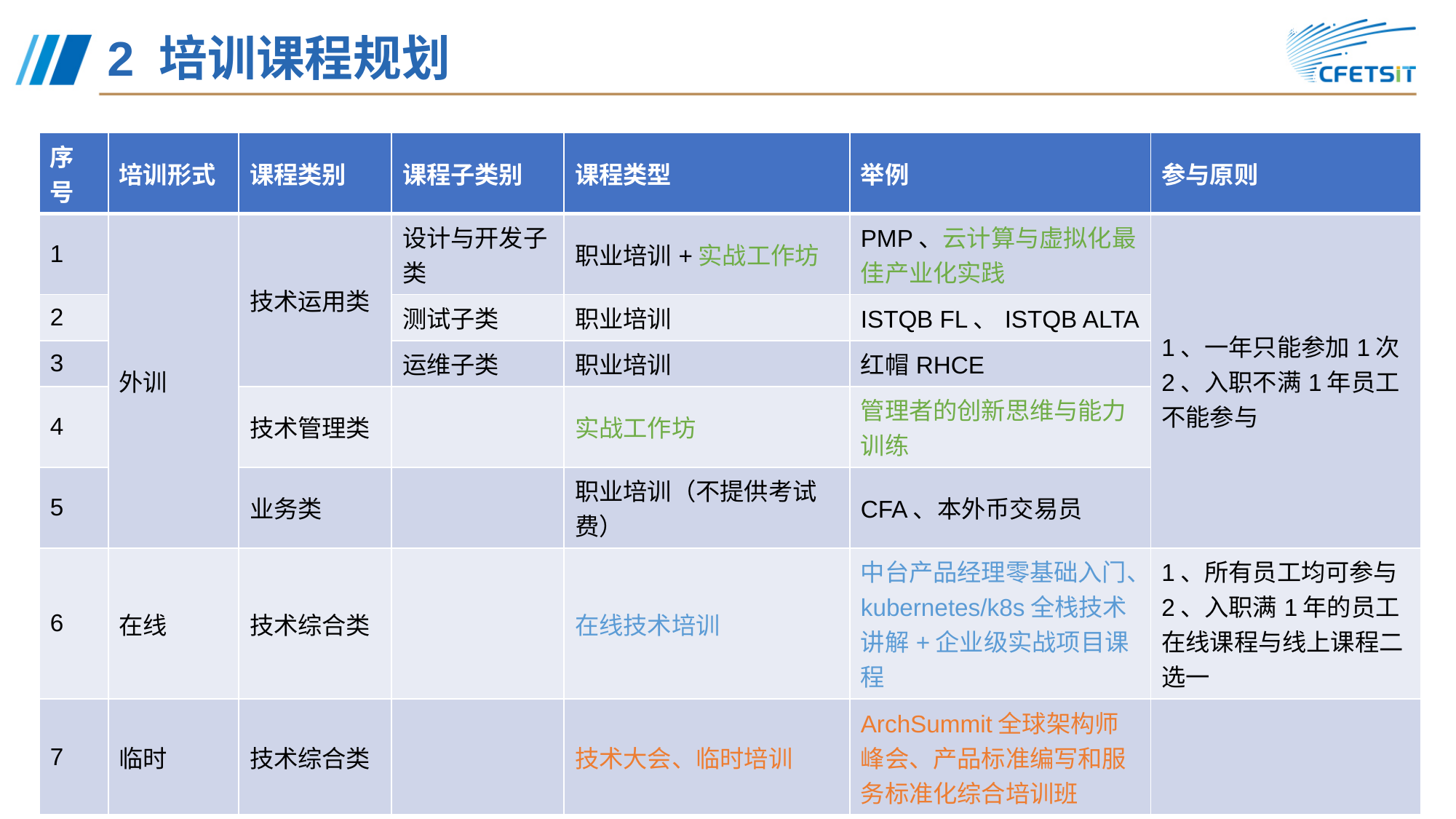

# 2 培训课程规划
| 序号 | 培训形式 | 课程类别 | 课程子类别 | 课程类型 | 举例 | 参与原则 |
| --- | --- | --- | --- | --- | --- | --- |
| 1 | 外训 | 技术运用类 | 设计与开发子类 | 职业培训+实战工作坊 | PMP、云计算与虚拟化最佳产业化实践 | 1、一年只能参加1次 2、入职不满1年员工不能参与 |
| 2 |  |  | 测试子类 | 职业培训 | ISTQB FL、ISTQB ALTA |  |
| 3 |  |  | 运维子类 | 职业培训 | 红帽RHCE |  |
| 4 |  | 技术管理类 |  | 实战工作坊 | 管理者的创新思维与能力训练 |  |
| 5 |  | 业务类 |  | 职业培训（不提供考试费） | CFA、本外币交易员 |  |
| 6 | 在线 | 技术综合类 |  | 在线技术培训 | 中台产品经理零基础入门、kubernetes/k8s全栈技术讲解+企业级实战项目课程 | 1、所有员工均可参与 2、入职满1年的员工在线课程与线上课程二选一 |
| 7 | 临时 | 技术综合类 |  | 技术大会、临时培训 | ArchSummit全球架构师峰会、产品标准编写和服务标准化综合培训班 |  |